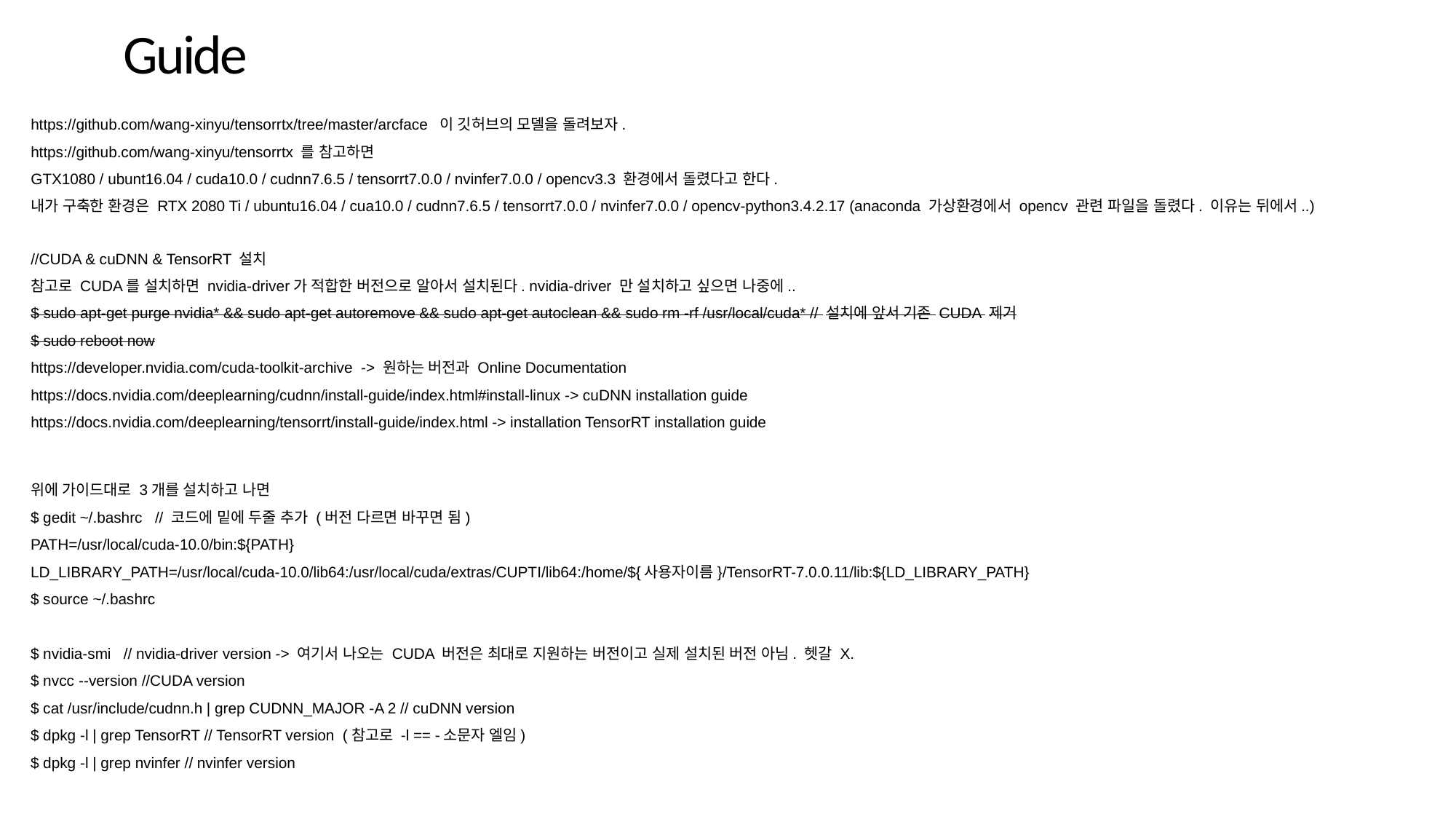

Guide
https://github.com/wang-xinyu/tensorrtx/tree/master/arcface  이 깃허브의 모델을 돌려보자.
https://github.com/wang-xinyu/tensorrtx 를 참고하면
GTX1080 / ubunt16.04 / cuda10.0 / cudnn7.6.5 / tensorrt7.0.0 / nvinfer7.0.0 / opencv3.3 환경에서 돌렸다고 한다.
내가 구축한 환경은 RTX 2080 Ti / ubuntu16.04 / cua10.0 / cudnn7.6.5 / tensorrt7.0.0 / nvinfer7.0.0 / opencv-python3.4.2.17 (anaconda 가상환경에서 opencv 관련 파일을 돌렸다. 이유는 뒤에서..)
//CUDA & cuDNN & TensorRT 설치
참고로 CUDA를 설치하면 nvidia-driver가 적합한 버전으로 알아서 설치된다. nvidia-driver 만 설치하고 싶으면 나중에..
$ sudo apt-get purge nvidia* && sudo apt-get autoremove && sudo apt-get autoclean && sudo rm -rf /usr/local/cuda* // 설치에 앞서 기존 CUDA 제거
$ sudo reboot now
https://developer.nvidia.com/cuda-toolkit-archive  -> 원하는 버전과 Online Documentation
https://docs.nvidia.com/deeplearning/cudnn/install-guide/index.html#install-linux -> cuDNN installation guide
https://docs.nvidia.com/deeplearning/tensorrt/install-guide/index.html -> installation TensorRT installation guide
위에 가이드대로 3개를 설치하고 나면
$ gedit ~/.bashrc   // 코드에 밑에 두줄 추가 (버전 다르면 바꾸면 됨)
PATH=/usr/local/cuda-10.0/bin:${PATH}
LD_LIBRARY_PATH=/usr/local/cuda-10.0/lib64:/usr/local/cuda/extras/CUPTI/lib64:/home/${사용자이름}/TensorRT-7.0.0.11/lib:${LD_LIBRARY_PATH}
$ source ~/.bashrc

$ nvidia-smi   // nvidia-driver version -> 여기서 나오는 CUDA 버전은 최대로 지원하는 버전이고 실제 설치된 버전 아님. 헷갈 X.
$ nvcc --version //CUDA version
$ cat /usr/include/cudnn.h | grep CUDNN_MAJOR -A 2 // cuDNN version
$ dpkg -l | grep TensorRT // TensorRT version  (참고로 -l == -소문자 엘임)
$ dpkg -l | grep nvinfer // nvinfer version